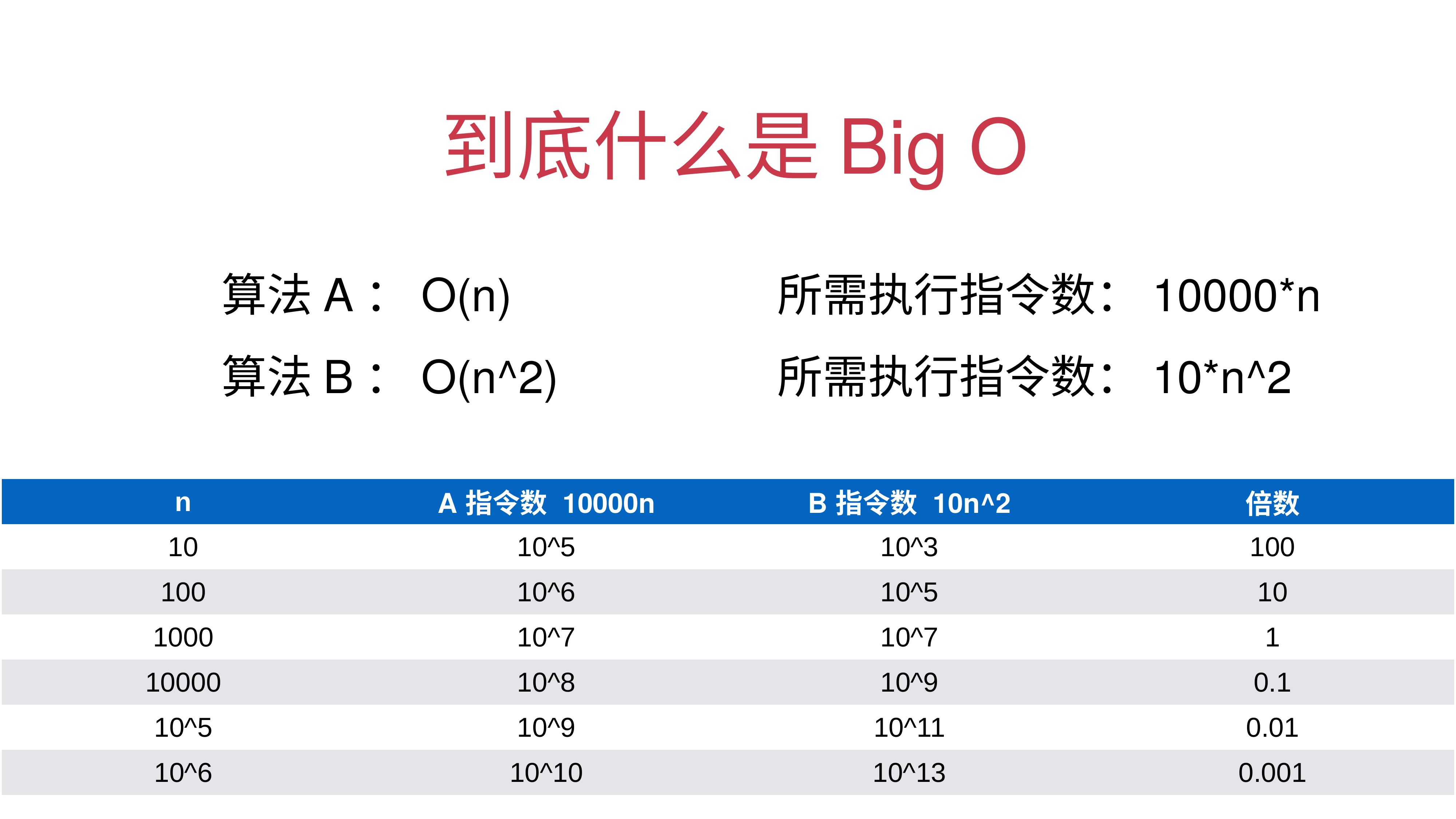

# 到底什么是Big O
算法A：O(n)
算法B：O(n^2)
所需执行指令数：10000*n
所需执行指令数：10*n^2
| n | A指令数 10000n | B指令数 10n^2 | 倍数 |
| --- | --- | --- | --- |
| 10 | 10^5 | 10^3 | 100 |
| 100 | 10^6 | 10^5 | 10 |
| 1000 | 10^7 | 10^7 | 1 |
| 10000 | 10^8 | 10^9 | 0.1 |
| 10^5 | 10^9 | 10^11 | 0.01 |
| 10^6 | 10^10 | 10^13 | 0.001 |